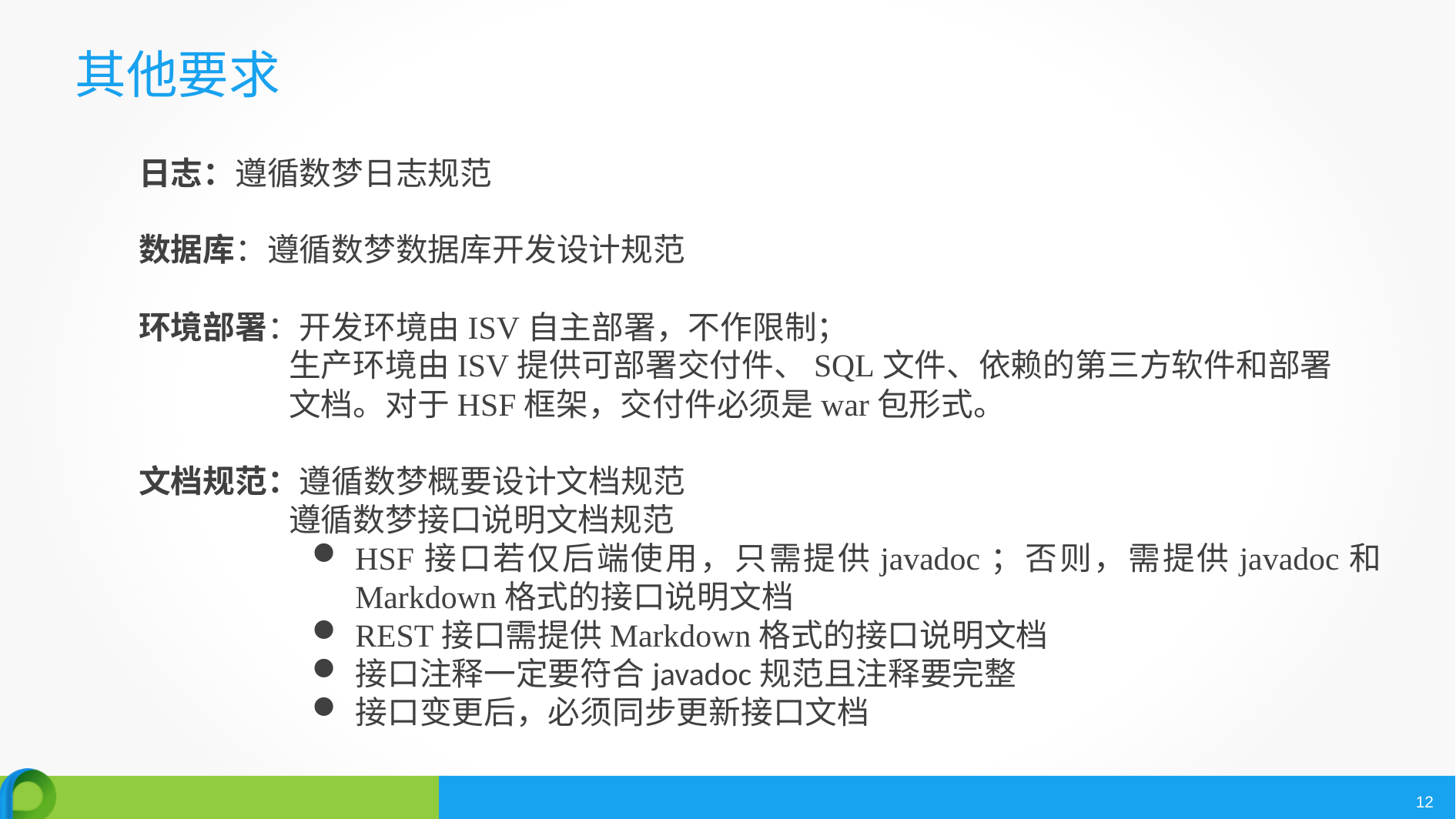

# 其他要求
日志：遵循数梦日志规范

数据库：遵循数梦数据库开发设计规范

环境部署：开发环境由ISV自主部署，不作限制；
                    生产环境由ISV提供可部署交付件、SQL文件、依赖的第三方软件和部署
                    文档。对于HSF框架，交付件必须是war包形式。

文档规范：遵循数梦概要设计文档规范
                    遵循数梦接口说明文档规范
HSF接口若仅后端使用，只需提供javadoc；否则，需提供javadoc和Markdown格式的接口说明文档
REST接口需提供Markdown格式的接口说明文档
接口注释一定要符合javadoc规范且注释要完整
接口变更后，必须同步更新接口文档